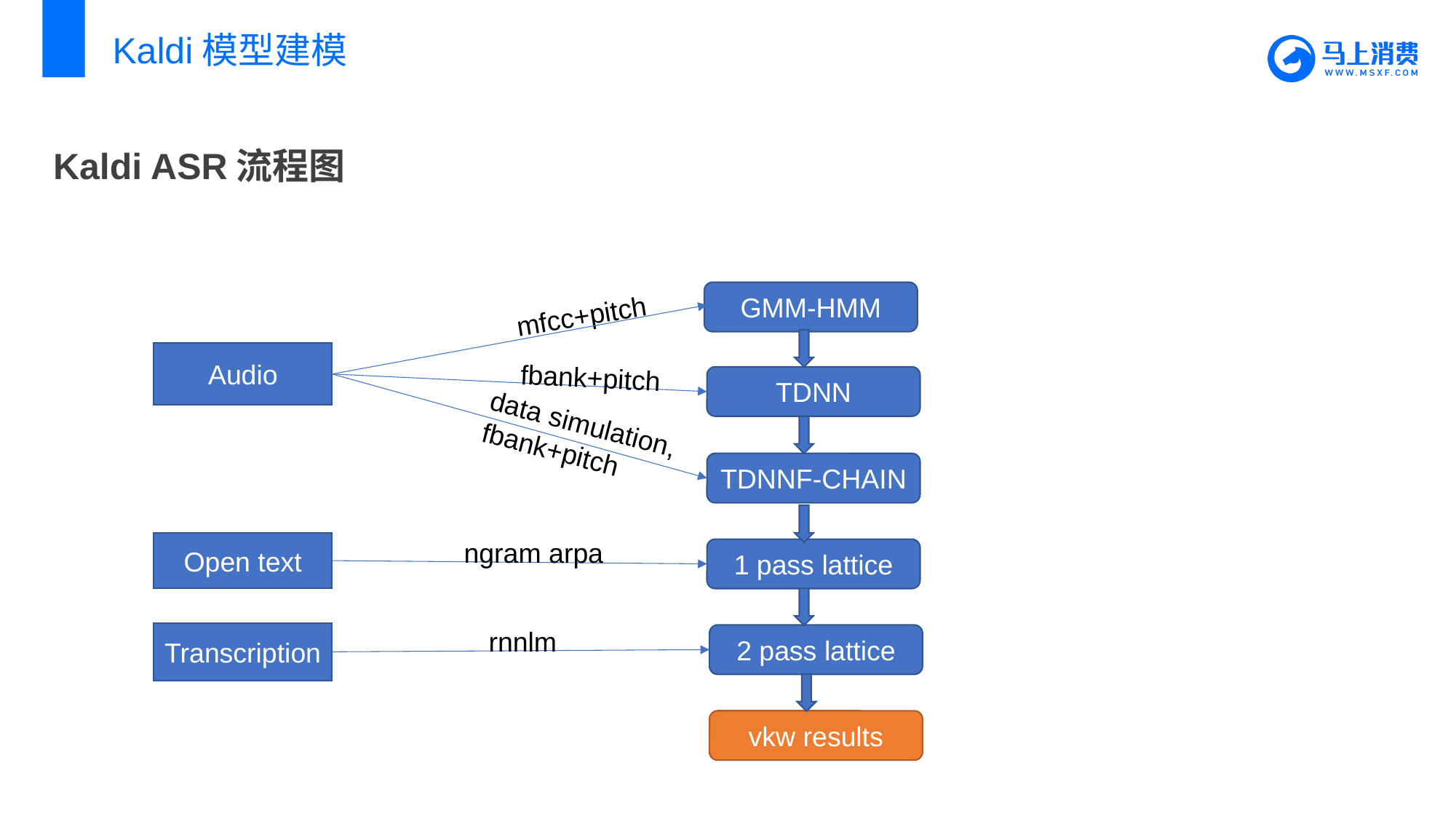

Kaldi模型建模
Kaldi ASR流程图

GMM-HMM
mfcc+pitch

Audio
fbank+pitch
TDNN

data simulation, fbank+pitch
TDNNF-CHAIN

ngram arpa
Open text
1 pass lattice

rnnlm
Transcription
2 pass lattice

vkw results